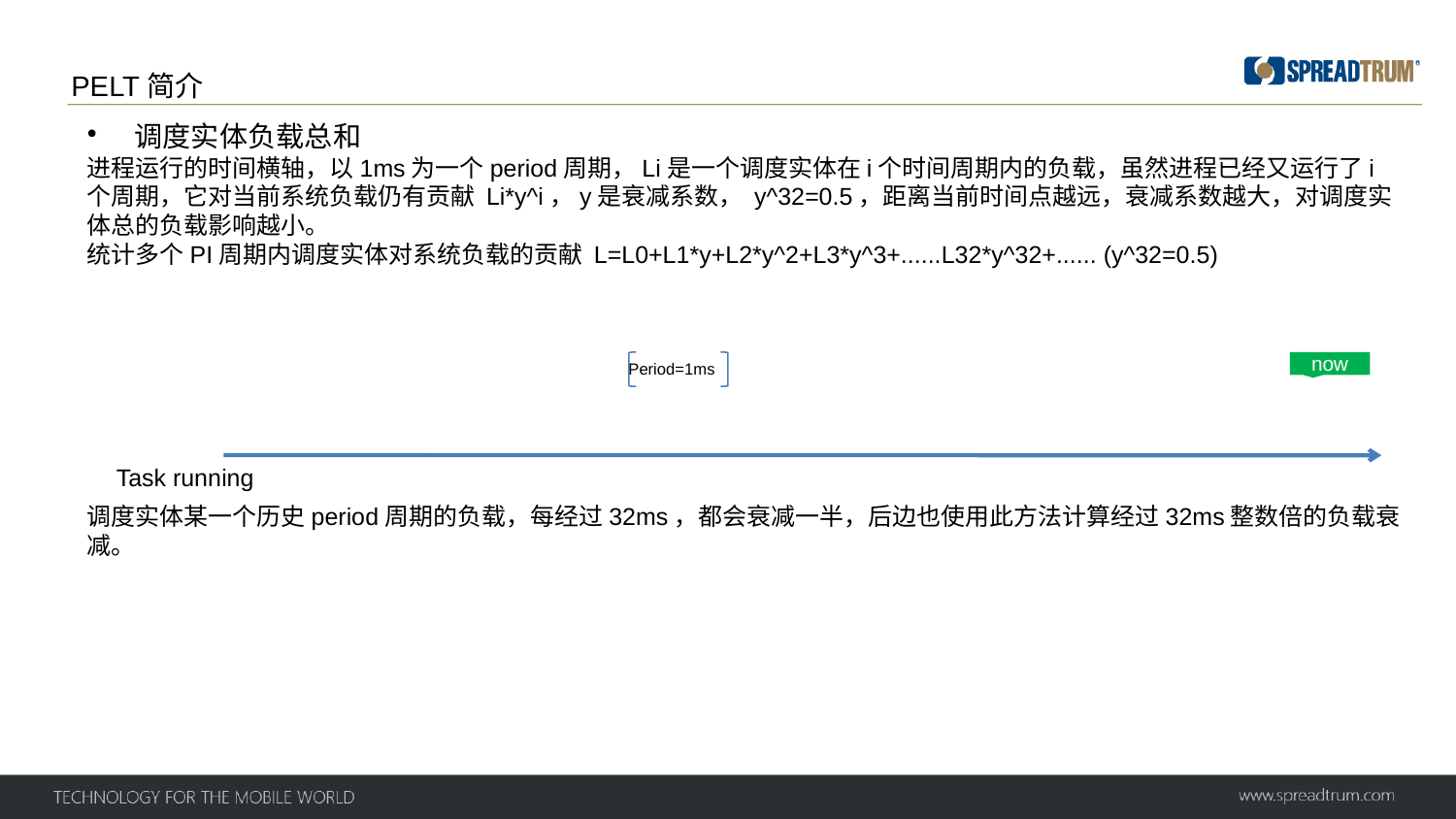

PELT简介
 调度实体负载总和
进程运行的时间横轴，以1ms为一个period周期，Li是一个调度实体在i个时间周期内的负载，虽然进程已经又运行了i个周期，它对当前系统负载仍有贡献 Li*y^i，y是衰减系数， y^32=0.5，距离当前时间点越远，衰减系数越大，对调度实体总的负载影响越小。
统计多个PI周期内调度实体对系统负载的贡献 L=L0+L1*y+L2*y^2+L3*y^3+......L32*y^32+...... (y^32=0.5)

调度实体某一个历史period周期的负载，每经过32ms，都会衰减一半，后边也使用此方法计算经过32ms整数倍的负载衰减。

Period=1ms

now
| ····· | Li | ····· | L6 | L5 | L4 | L3 | L2 | L1 | L0 |
| --- | --- | --- | --- | --- | --- | --- | --- | --- | --- |
Task running